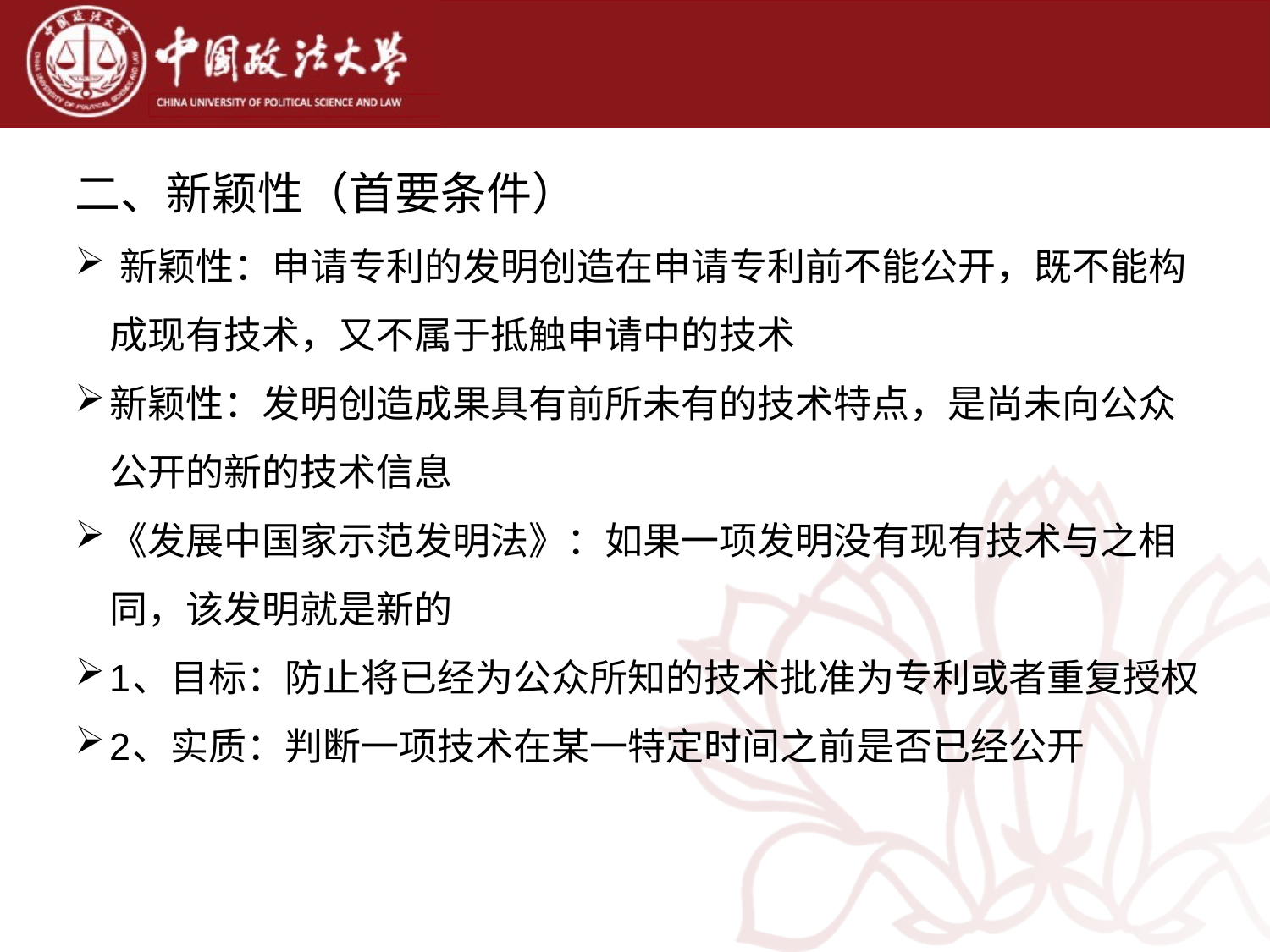

二、新颖性（首要条件）
 新颖性：申请专利的发明创造在申请专利前不能公开，既不能构成现有技术，又不属于抵触申请中的技术
新颖性：发明创造成果具有前所未有的技术特点，是尚未向公众公开的新的技术信息
《发展中国家示范发明法》：如果一项发明没有现有技术与之相同，该发明就是新的
1、目标：防止将已经为公众所知的技术批准为专利或者重复授权
2、实质：判断一项技术在某一特定时间之前是否已经公开